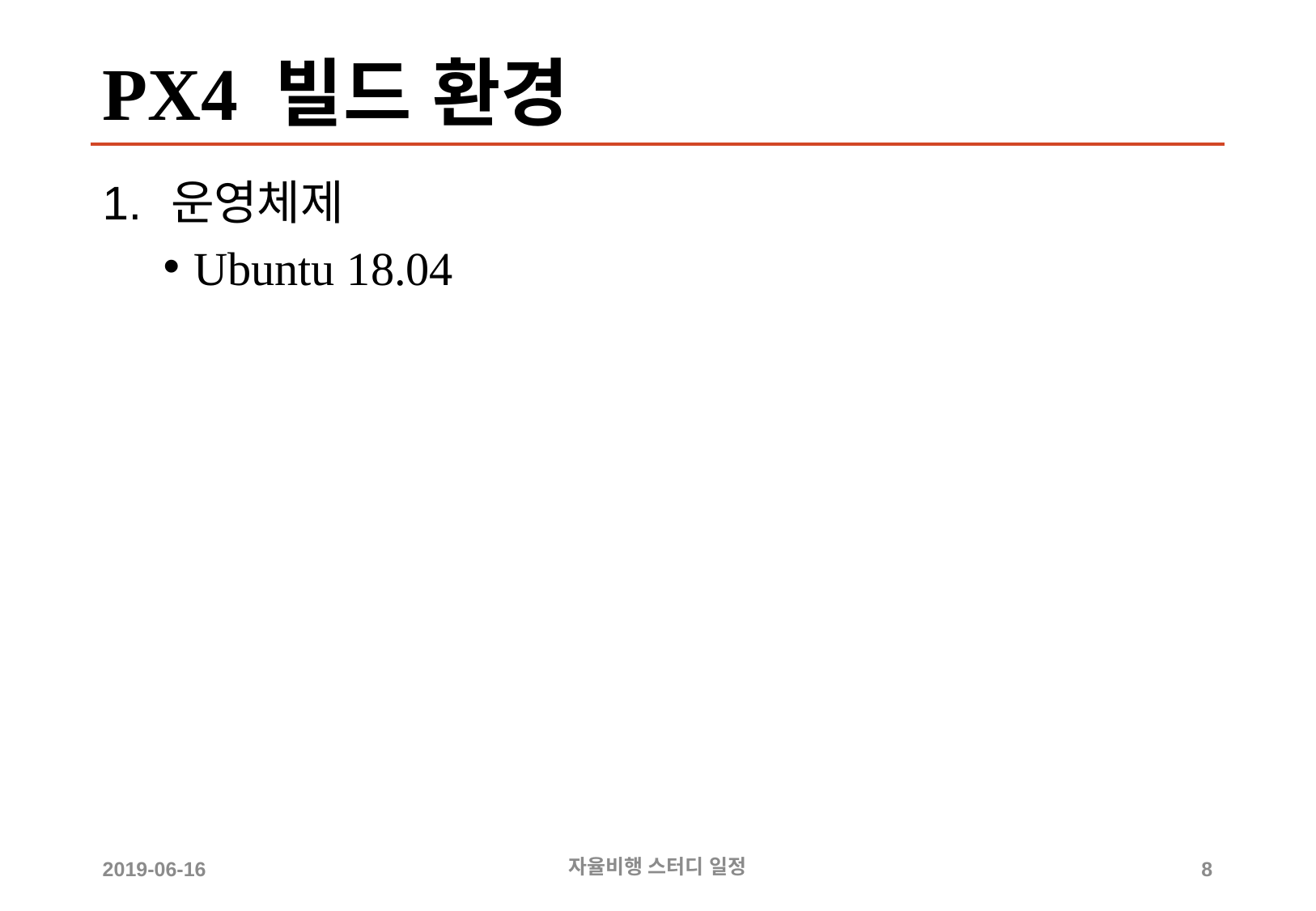

# PX4 빌드 환경
운영체제
Ubuntu 18.04
2019-06-16
자율비행 스터디 일정
8